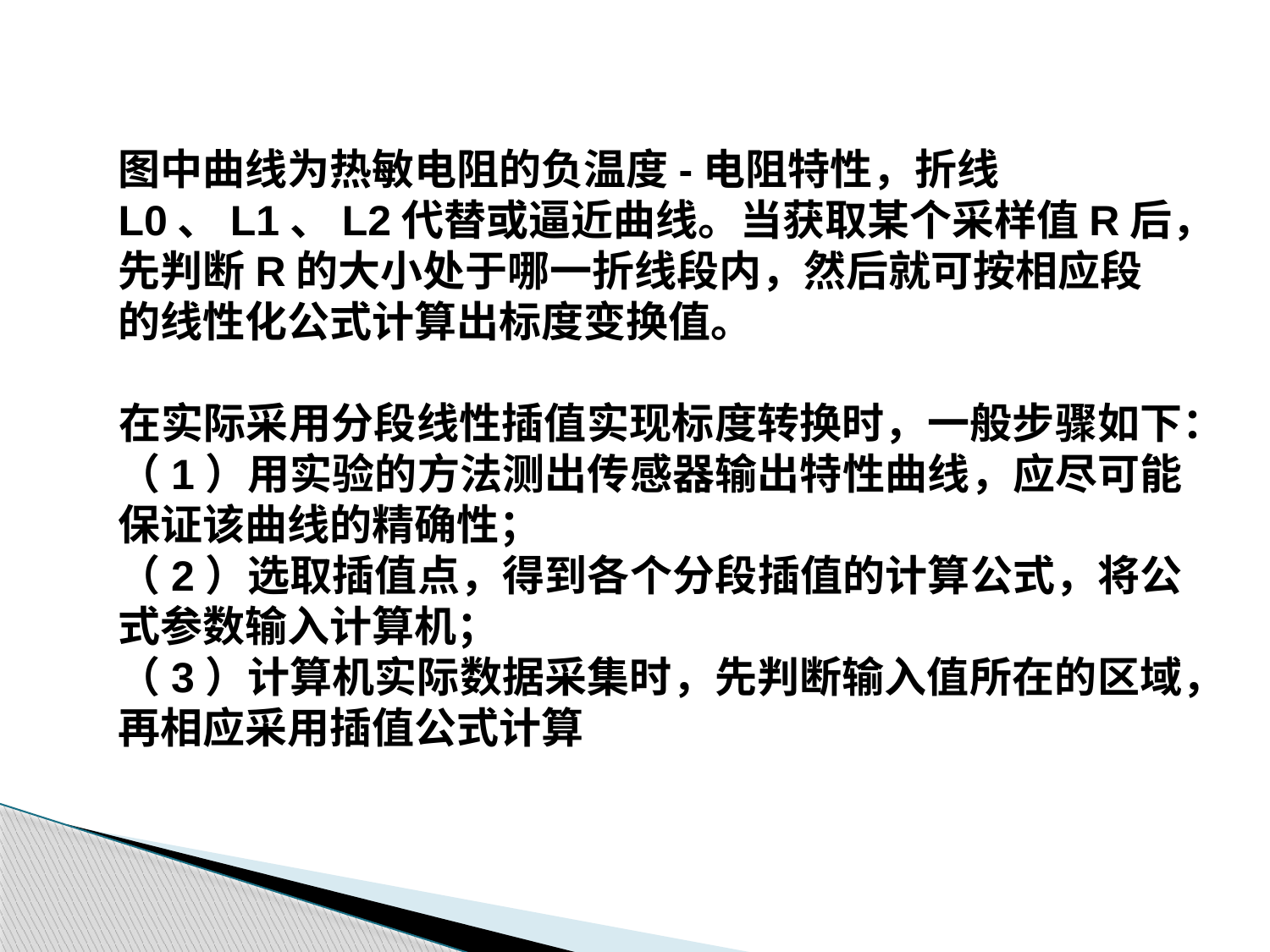

图中曲线为热敏电阻的负温度-电阻特性，折线L0、L1、L2代替或逼近曲线。当获取某个采样值R后，先判断R的大小处于哪一折线段内，然后就可按相应段的线性化公式计算出标度变换值。

	在实际采用分段线性插值实现标度转换时，一般步骤如下：
	（1）用实验的方法测出传感器输出特性曲线，应尽可能保证该曲线的精确性；
	（2）选取插值点，得到各个分段插值的计算公式，将公式参数输入计算机；
	（3）计算机实际数据采集时，先判断输入值所在的区域，再相应采用插值公式计算